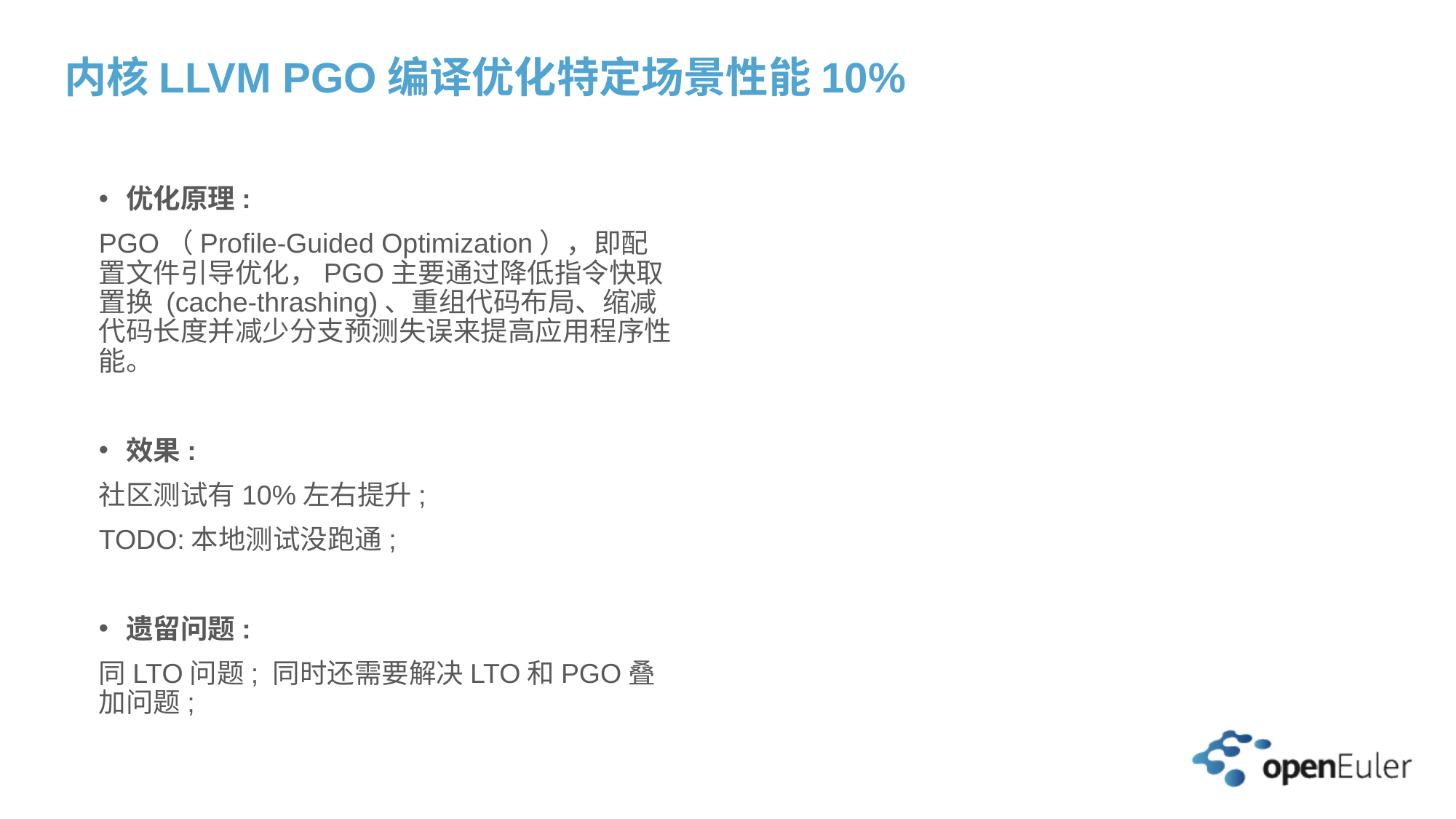

# 内核LLVM PGO编译优化特定场景性能10%
优化原理:
PGO（Profile-Guided Optimization），即配置文件引导优化，PGO主要通过降低指令快取置换 (cache-thrashing)、重组代码布局、缩减代码长度并减少分支预测失误来提高应用程序性能。

效果:
社区测试有10%左右提升;
TODO:本地测试没跑通;

遗留问题:
同LTO问题; 同时还需要解决LTO和PGO叠加问题;